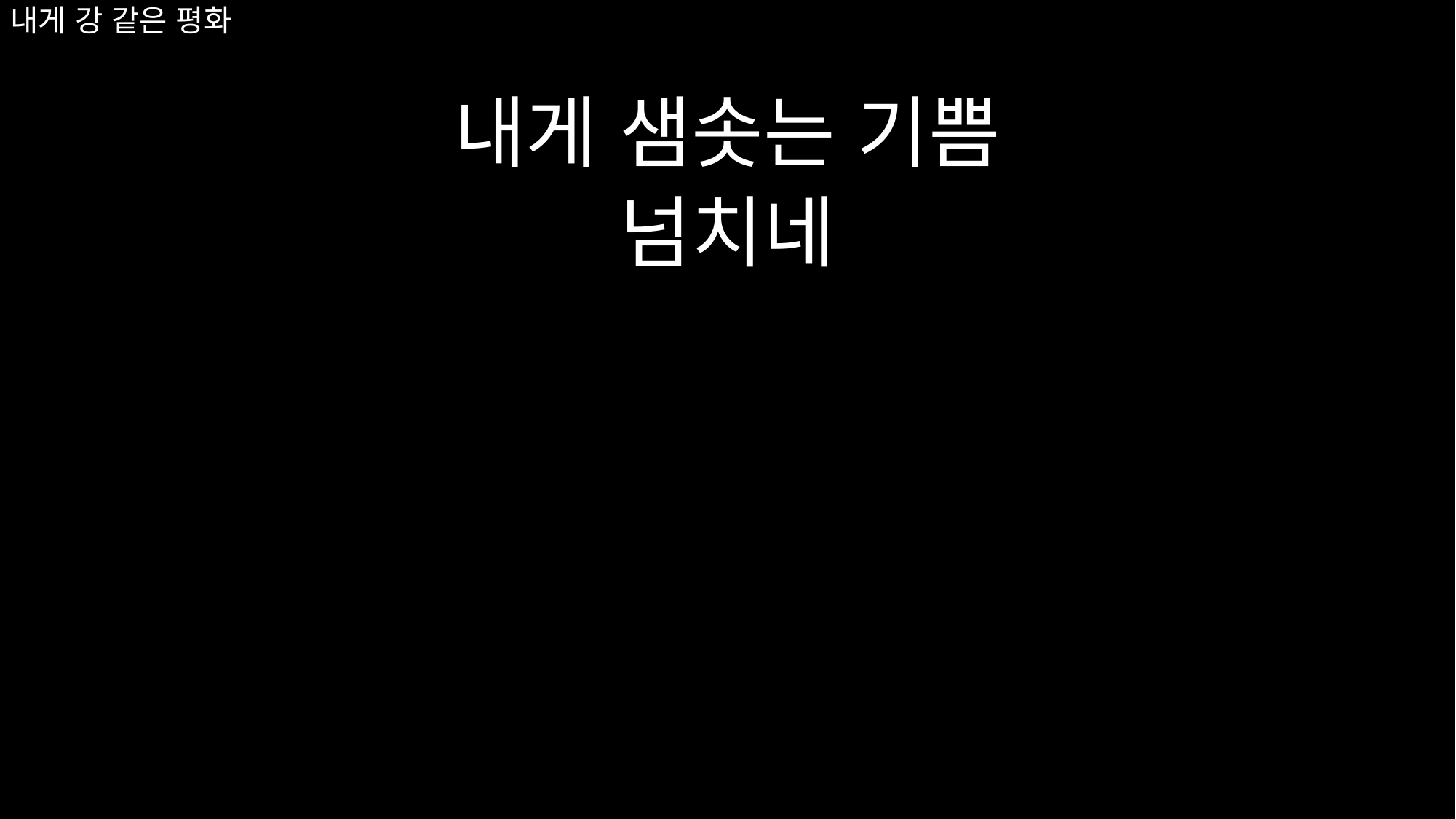

# 내게 강 같은 평화
내게 샘솟는 기쁨
넘치네